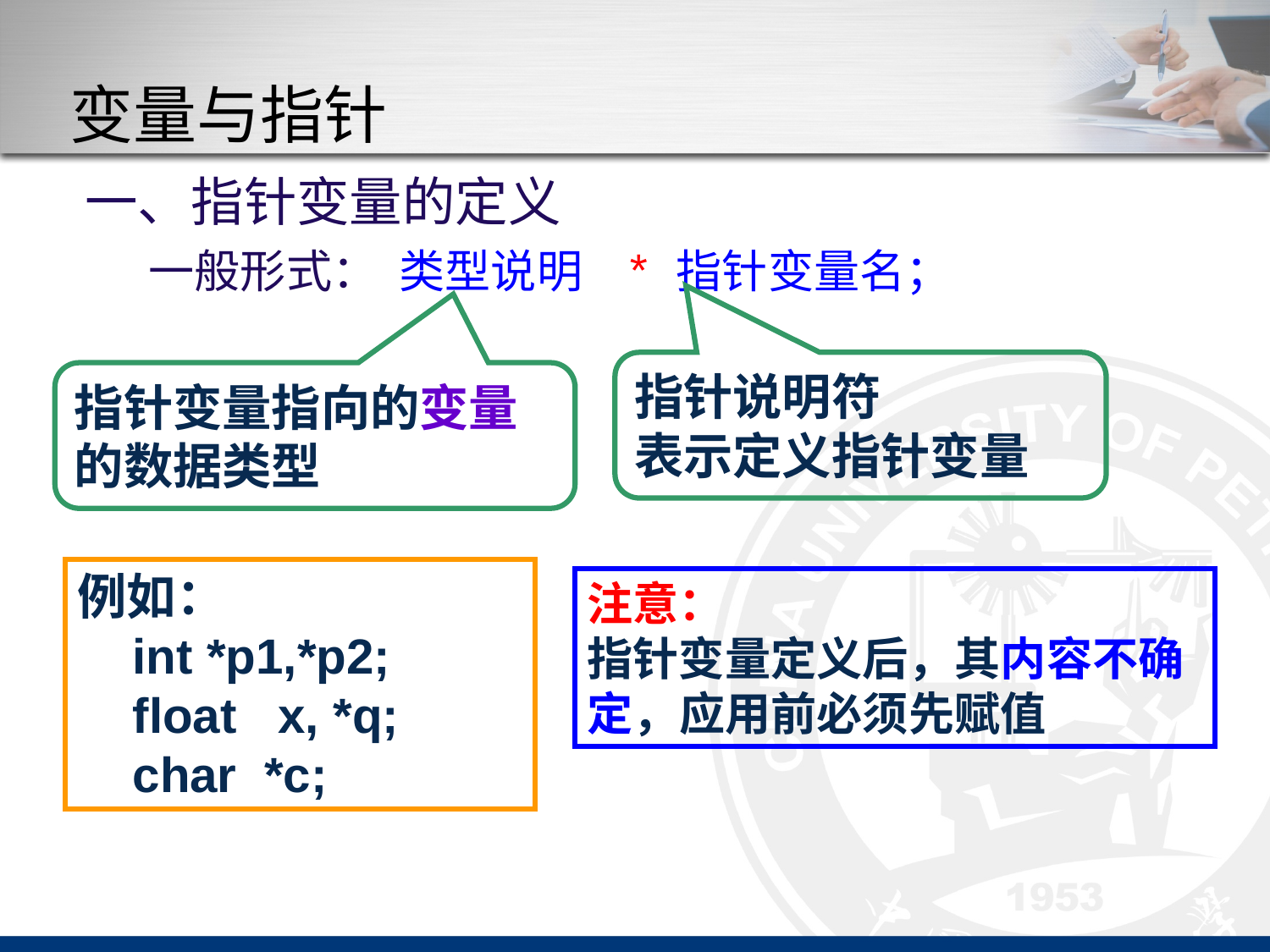

# 变量与指针
一、指针变量的定义
一般形式：  类型说明   * 指针变量名；
指针说明符
表示定义指针变量
指针变量指向的变量的数据类型
例如：
    int *p1,*p2;
    float   x, *q;
    char  *c;
注意：
指针变量定义后，其内容不确定，应用前必须先赋值